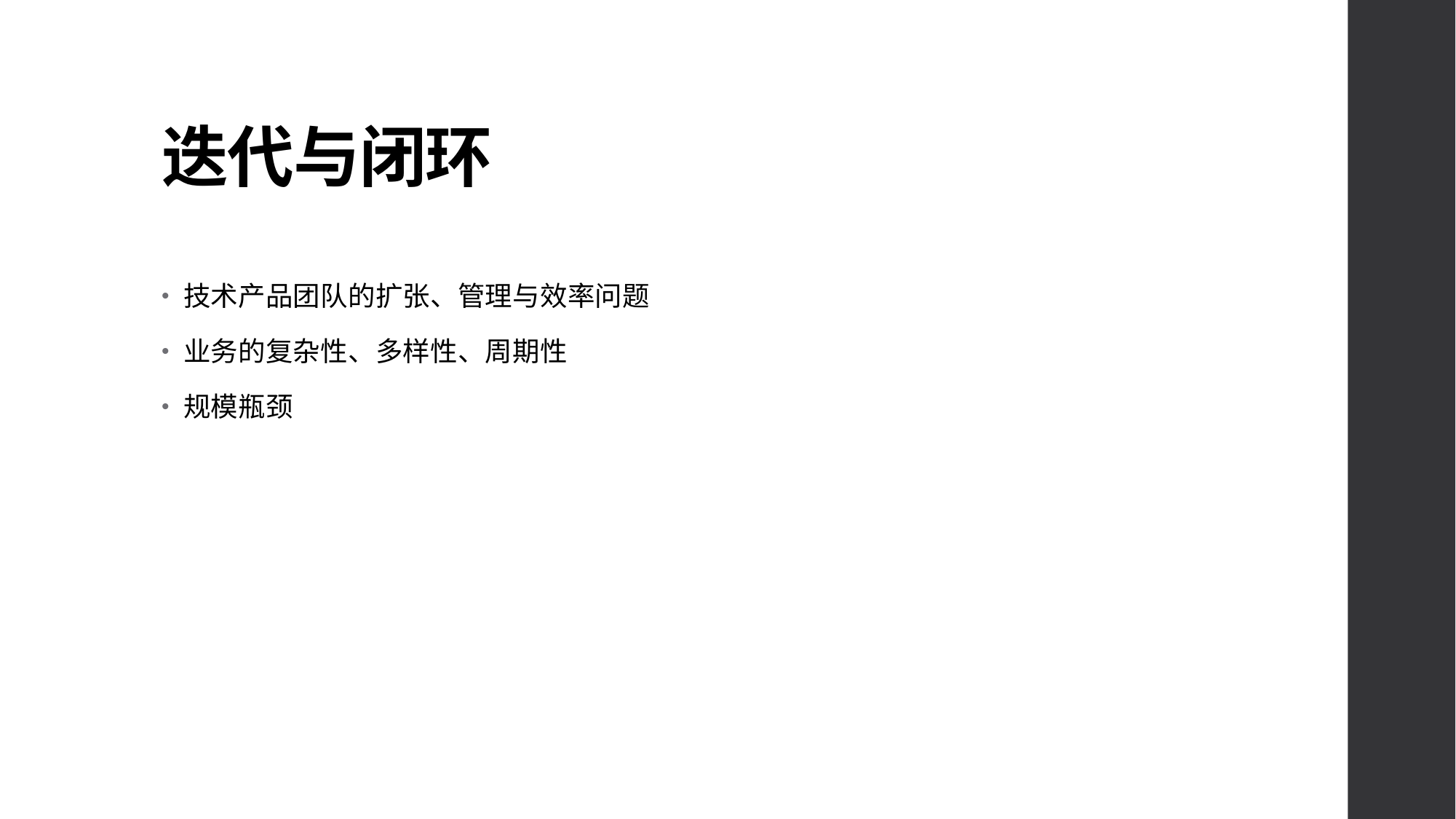

# 迭代与闭环

技术产品团队的扩张、管理与效率问题
业务的复杂性、多样性、周期性
规模瓶颈